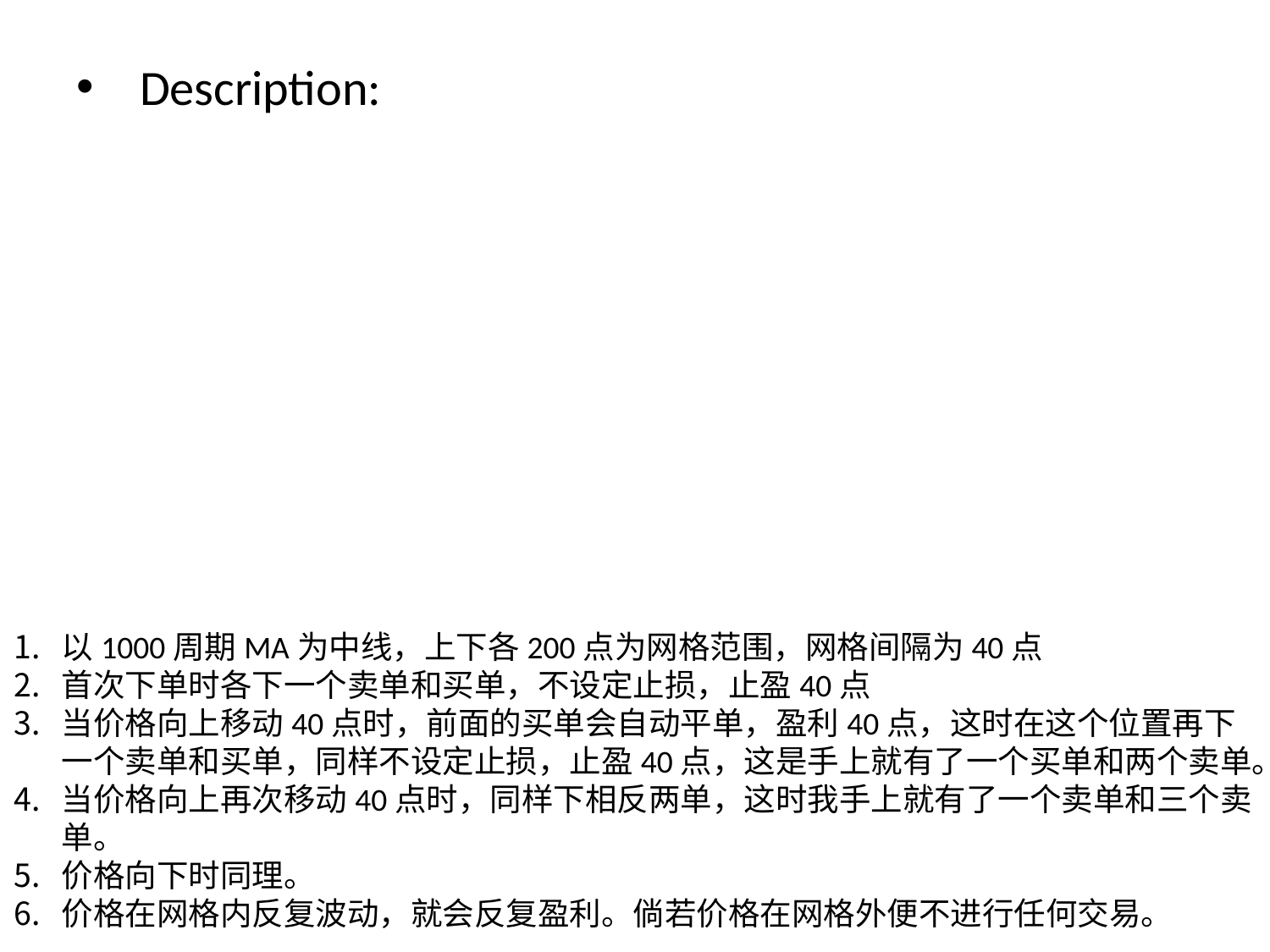

# Description:
以1000周期MA为中线，上下各200点为网格范围，网格间隔为40点
首次下单时各下一个卖单和买单，不设定止损，止盈40点
当价格向上移动40点时，前面的买单会自动平单，盈利40点，这时在这个位置再下一个卖单和买单，同样不设定止损，止盈40点，这是手上就有了一个买单和两个卖单。
当价格向上再次移动40点时，同样下相反两单，这时我手上就有了一个卖单和三个卖单。
价格向下时同理。
价格在网格内反复波动，就会反复盈利。倘若价格在网格外便不进行任何交易。